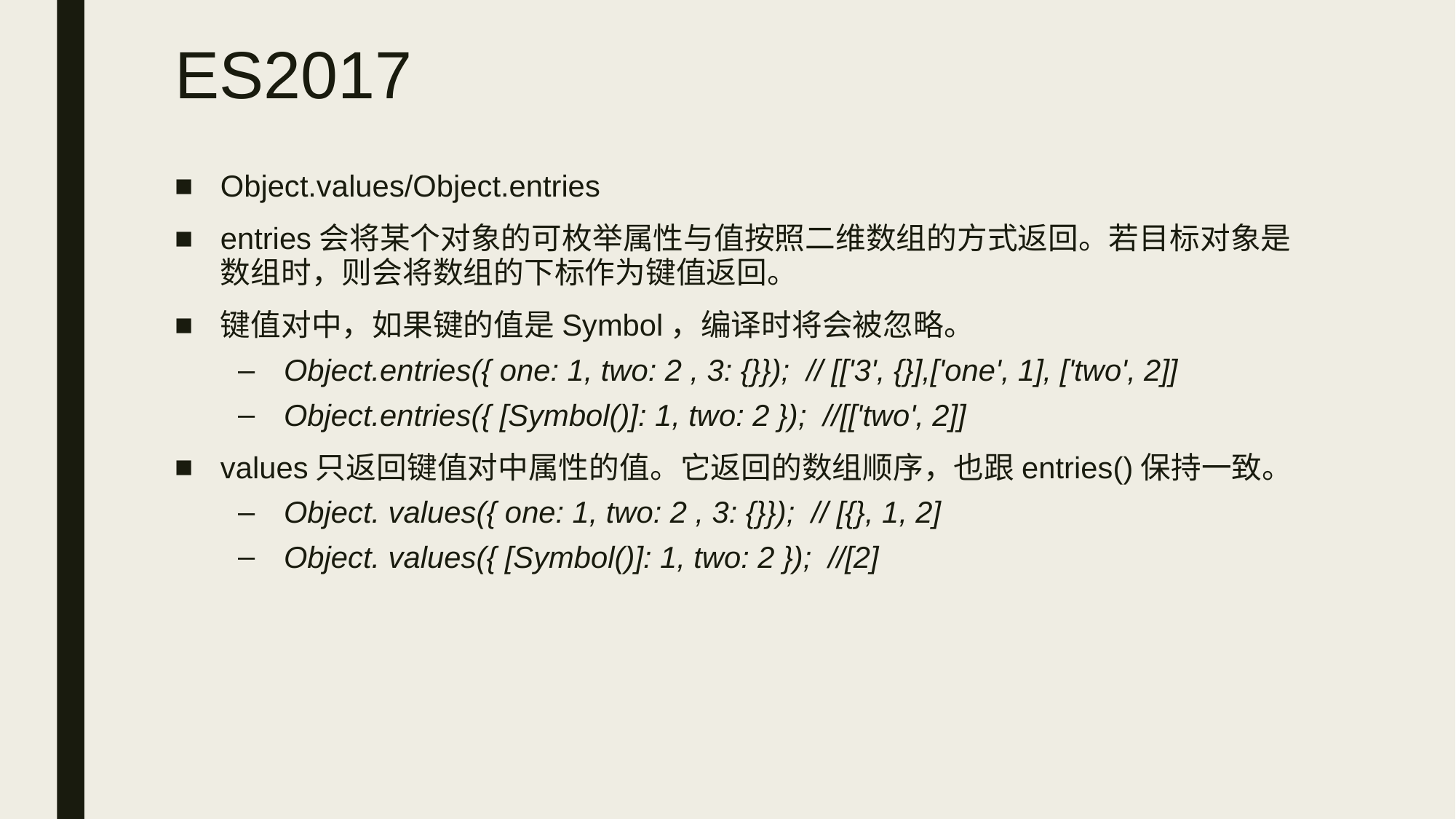

# ES2017
Object.values/Object.entries
entries会将某个对象的可枚举属性与值按照二维数组的方式返回。若目标对象是数组时，则会将数组的下标作为键值返回。
键值对中，如果键的值是Symbol，编译时将会被忽略。
Object.entries({ one: 1, two: 2 , 3: {}});  // [['3', {}],['one', 1], ['two', 2]]
Object.entries({ [Symbol()]: 1, two: 2 });  //[['two', 2]]
values只返回键值对中属性的值。它返回的数组顺序，也跟entries()保持一致。
Object. values({ one: 1, two: 2 , 3: {}});  // [{}, 1, 2]
Object. values({ [Symbol()]: 1, two: 2 });  //[2]